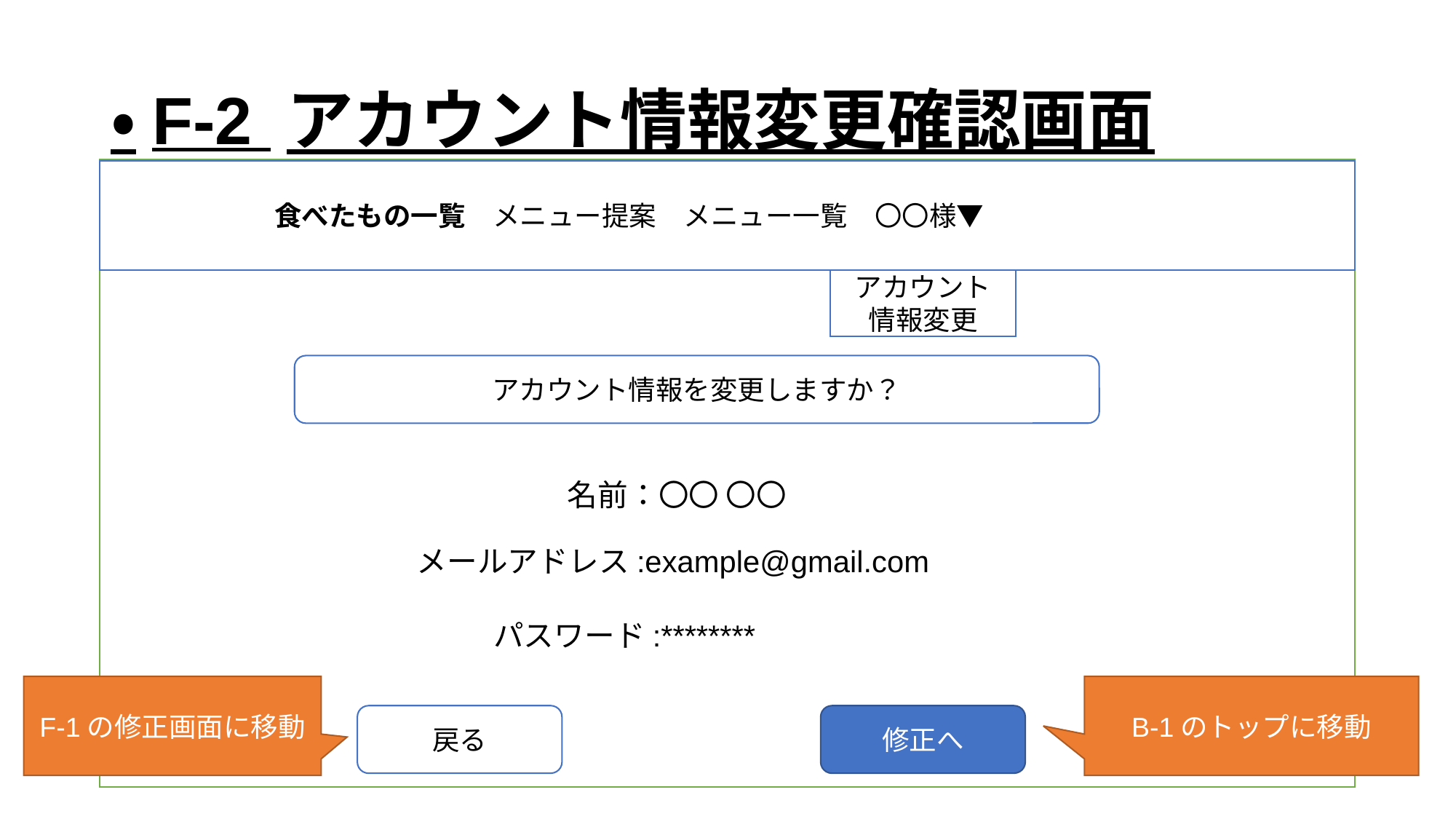

# ・F-2 アカウント情報変更確認画面

　　　　　　食べたもの一覧　メニュー提案　メニュー一覧　〇〇様▼
アカウント情報変更
アカウント情報を変更しますか？
名前：〇〇 〇〇
メールアドレス:example@gmail.com
パスワード:********
F-1の修正画面に移動
B-1のトップに移動
戻る
修正へ